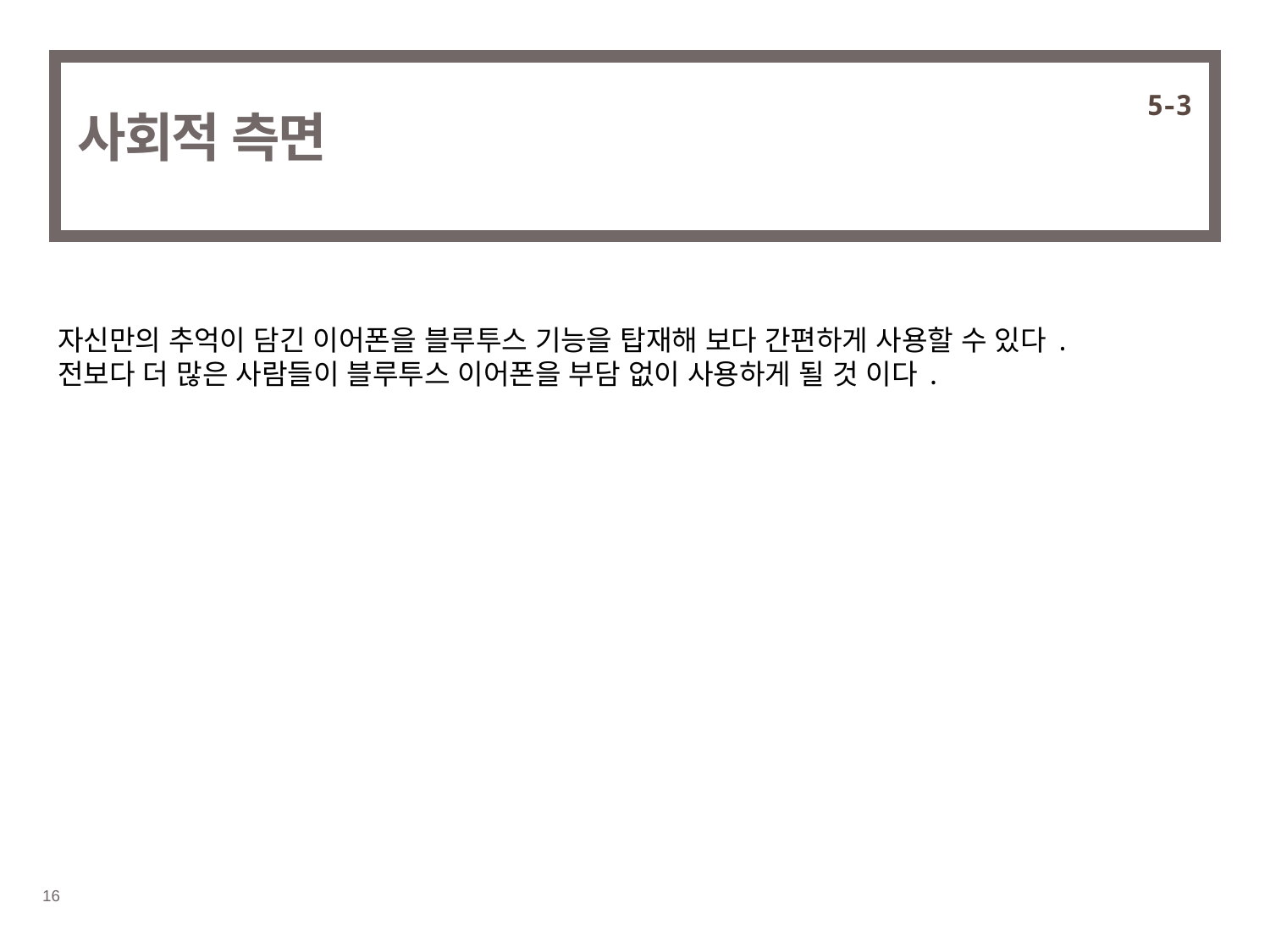

5-3

# 사회적 측면
자신만의 추억이 담긴 이어폰을 블루투스 기능을 탑재해 보다 간편하게 사용할 수 있다. 전보다 더 많은 사람들이 블루투스 이어폰을 부담 없이 사용하게 될 것 이다.